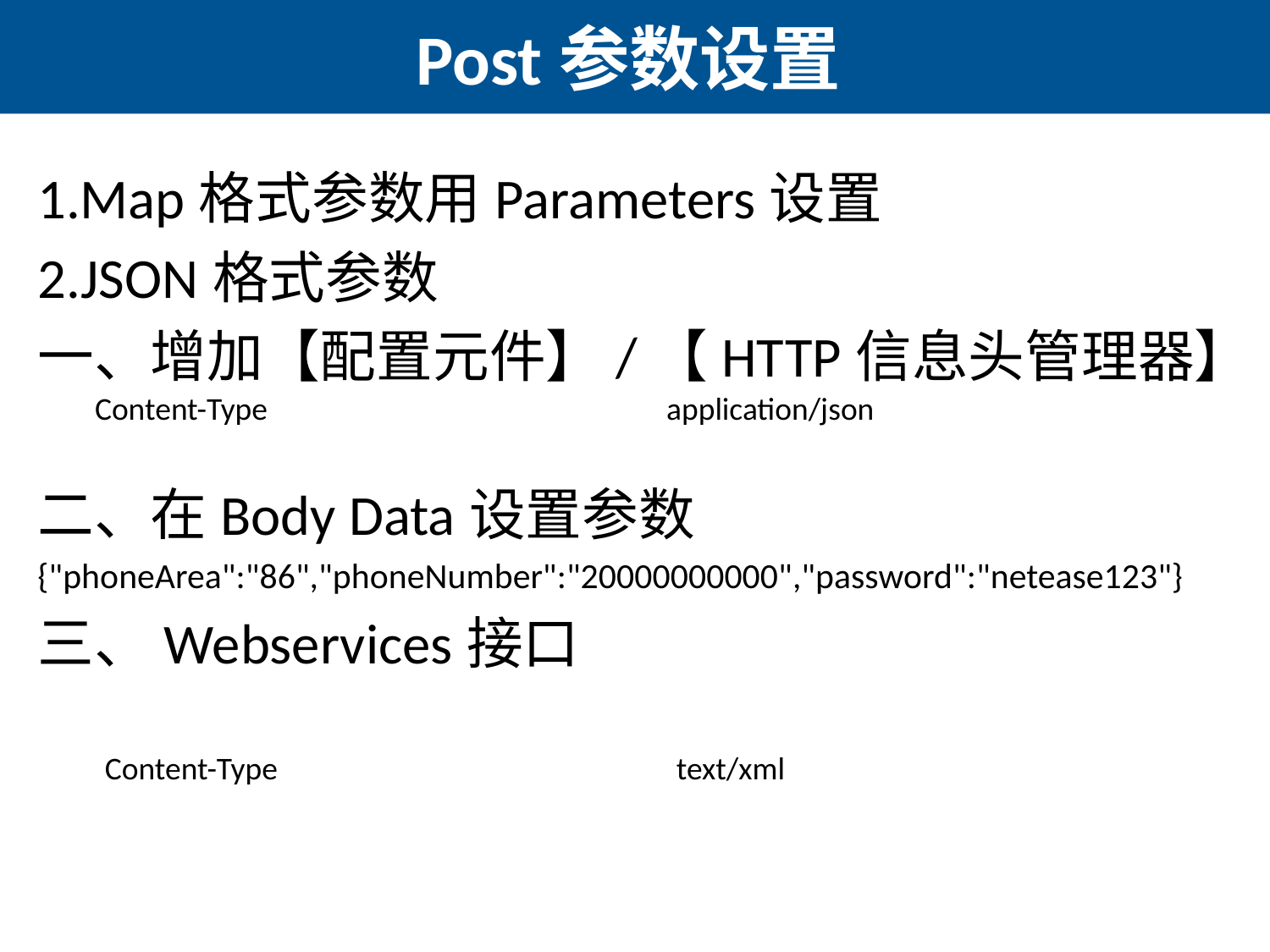

# Post参数设置
1.Map格式参数用Parameters设置
2.JSON格式参数
一、增加【配置元件】/【HTTP信息头管理器】

二、在Body Data设置参数
{"phoneArea":"86","phoneNumber":"20000000000","password":"netease123"}
三、Webservices接口

| Content-Type | application/json |
| --- | --- |
| Content-Type | text/xml |
| --- | --- |